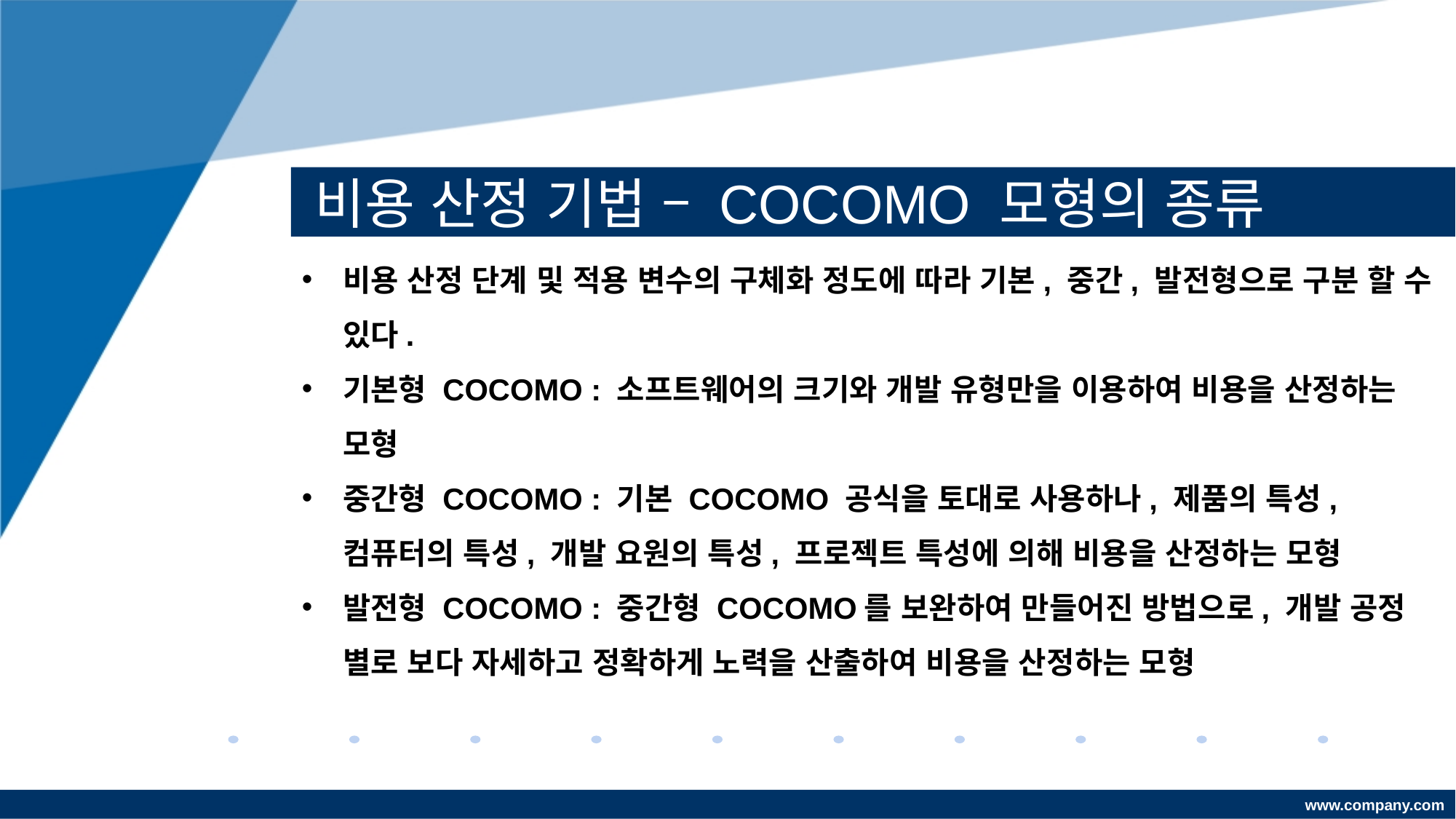

# 비용 산정 기법 – COCOMO 모형의 종류
비용 산정 단계 및 적용 변수의 구체화 정도에 따라 기본, 중간, 발전형으로 구분 할 수 있다.
기본형 COCOMO : 소프트웨어의 크기와 개발 유형만을 이용하여 비용을 산정하는 모형
중간형 COCOMO : 기본 COCOMO 공식을 토대로 사용하나, 제품의 특성, 컴퓨터의 특성, 개발 요원의 특성, 프로젝트 특성에 의해 비용을 산정하는 모형
발전형 COCOMO : 중간형 COCOMO를 보완하여 만들어진 방법으로, 개발 공정 별로 보다 자세하고 정확하게 노력을 산출하여 비용을 산정하는 모형